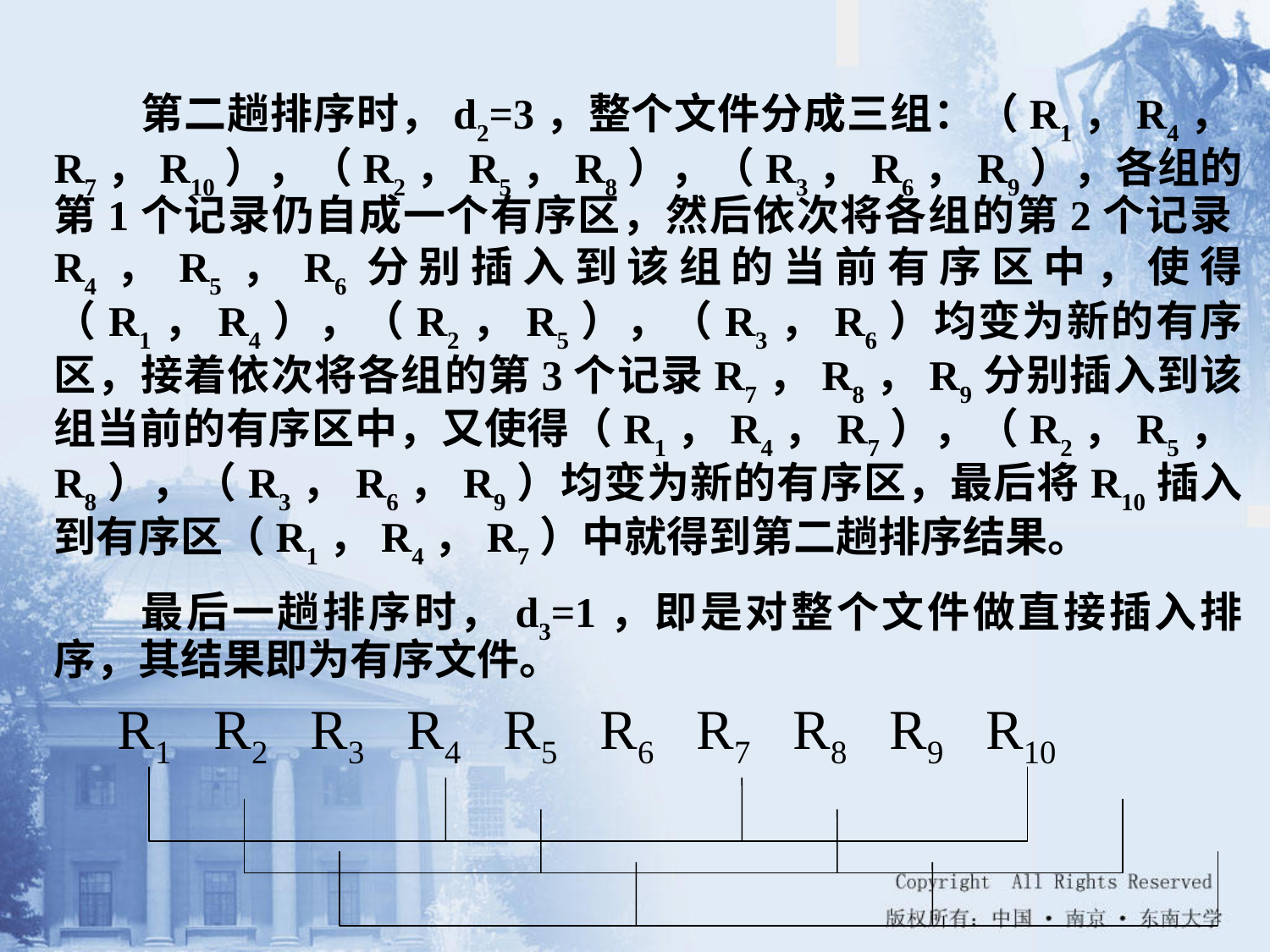

第二趟排序时，d2=3，整个文件分成三组：（R1，R4，R7，R10），（R2，R5，R8），（R3，R6，R9），各组的第1个记录仍自成一个有序区，然后依次将各组的第2个记录R4，R5，R6分别插入到该组的当前有序区中，使得（R1，R4），（R2，R5），（R3，R6）均变为新的有序区，接着依次将各组的第3个记录R7，R8，R9分别插入到该组当前的有序区中，又使得（R1，R4，R7），（R2，R5，R8），（R3，R6，R9）均变为新的有序区，最后将R10插入到有序区（R1，R4，R7）中就得到第二趟排序结果。
最后一趟排序时，d3=1，即是对整个文件做直接插入排序，其结果即为有序文件。
R1   R2   R3   R4   R5   R6   R7   R8   R9   R10